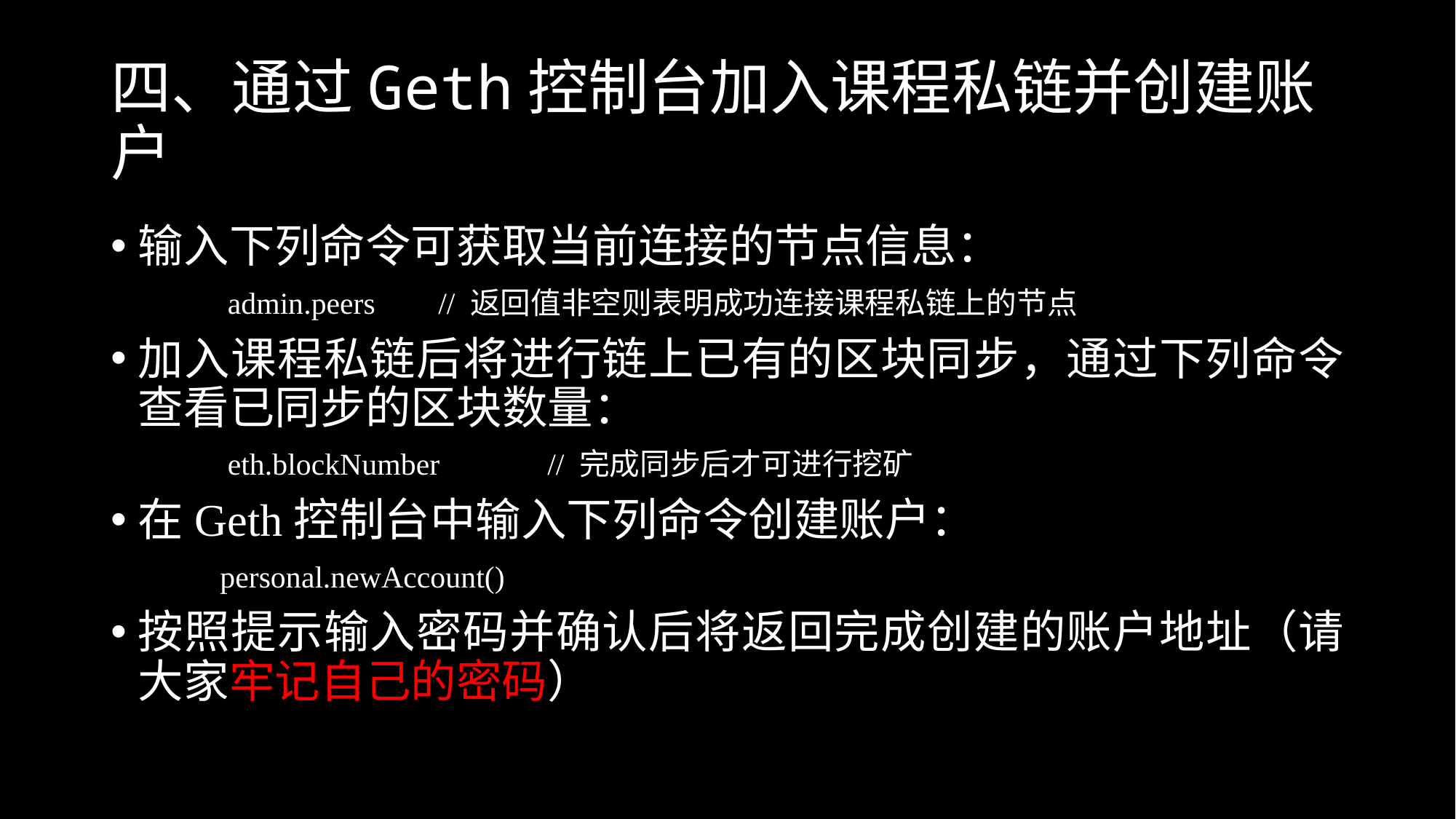

# 四、通过Geth控制台加入课程私链并创建账户
输入下列命令可获取当前连接的节点信息：
	 admin.peers	// 返回值非空则表明成功连接课程私链上的节点
加入课程私链后将进行链上已有的区块同步，通过下列命令查看已同步的区块数量：
	 eth.blockNumber	// 完成同步后才可进行挖矿
在Geth控制台中输入下列命令创建账户：
	personal.newAccount()
按照提示输入密码并确认后将返回完成创建的账户地址（请大家牢记自己的密码）